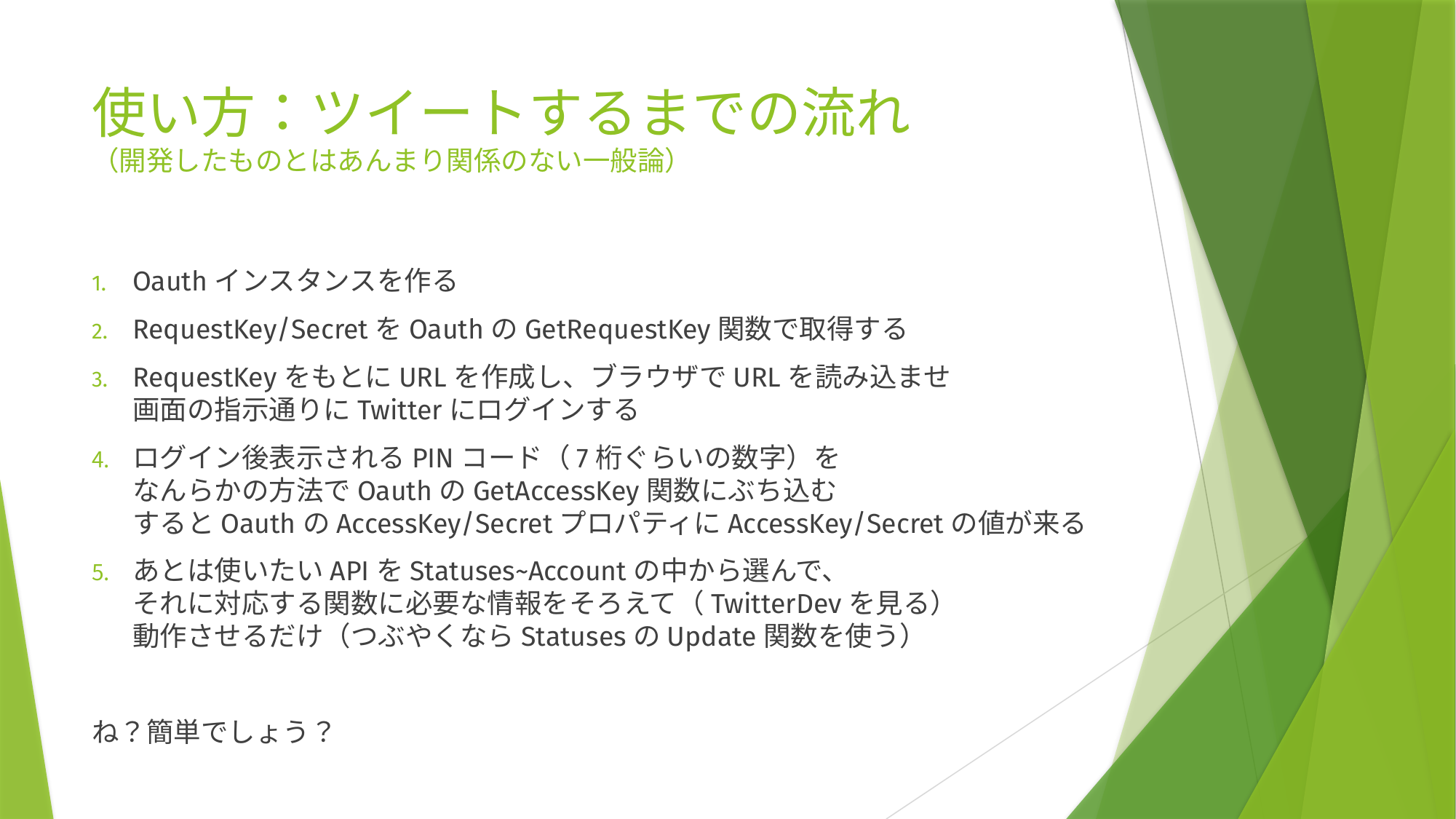

# 使い方：ツイートするまでの流れ （開発したものとはあんまり関係のない一般論）
Oauthインスタンスを作る
RequestKey/SecretをOauthのGetRequestKey関数で取得する
RequestKeyをもとにURLを作成し、ブラウザでURLを読み込ませ
画面の指示通りにTwitterにログインする
ログイン後表示されるPINコード（7桁ぐらいの数字）を
なんらかの方法でOauthのGetAccessKey関数にぶち込む
するとOauthのAccessKey/SecretプロパティにAccessKey/Secretの値が来る
あとは使いたいAPIをStatuses~Accountの中から選んで、
それに対応する関数に必要な情報をそろえて（TwitterDevを見る）
動作させるだけ（つぶやくならStatusesのUpdate関数を使う）

ね？簡単でしょう？